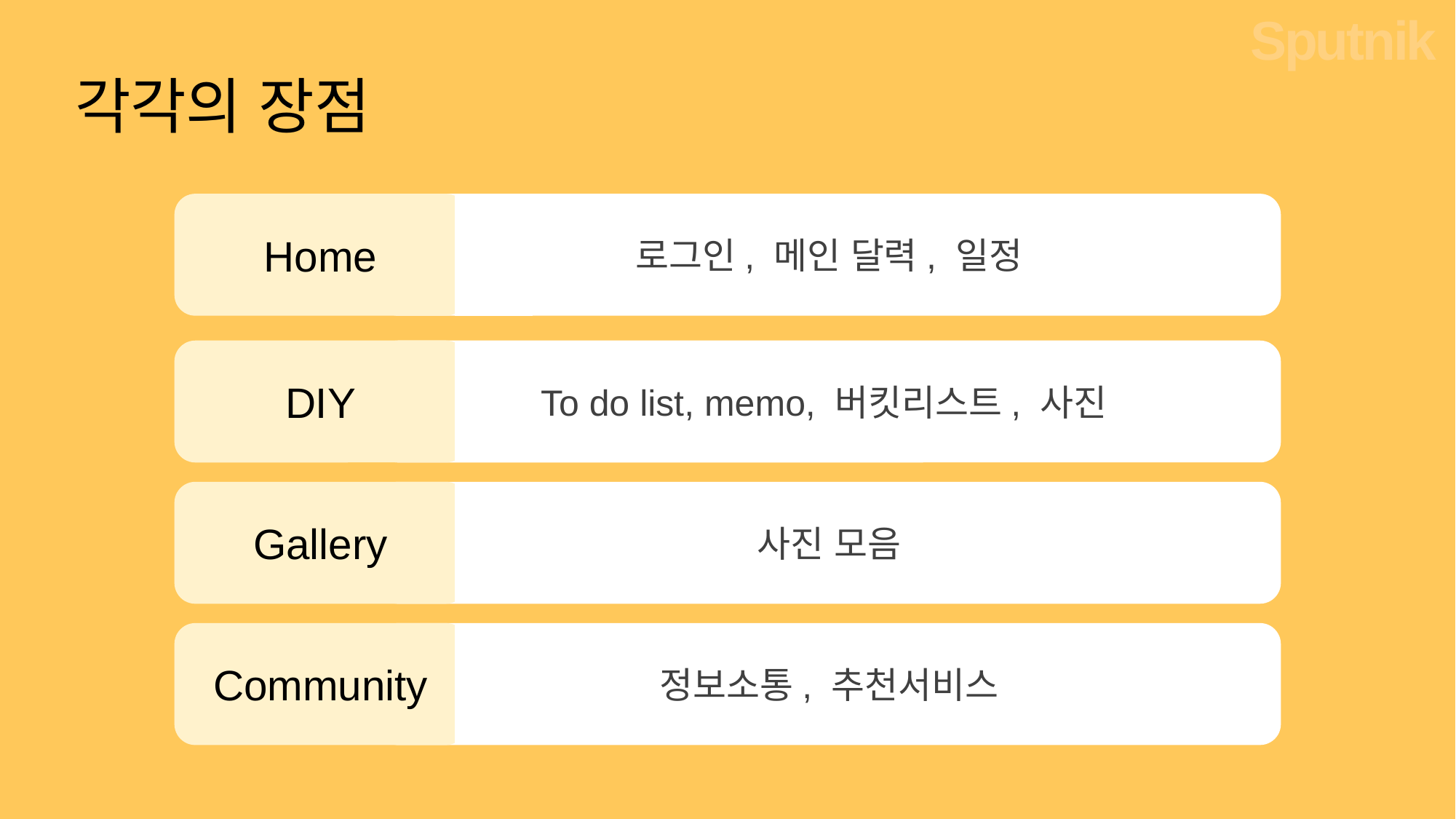

Sputnik
각각의 장점
Home

로그인, 메인 달력, 일정
DIY

To do list, memo, 버킷리스트, 사진
Gallery

사진 모음
Community

정보소통, 추천서비스